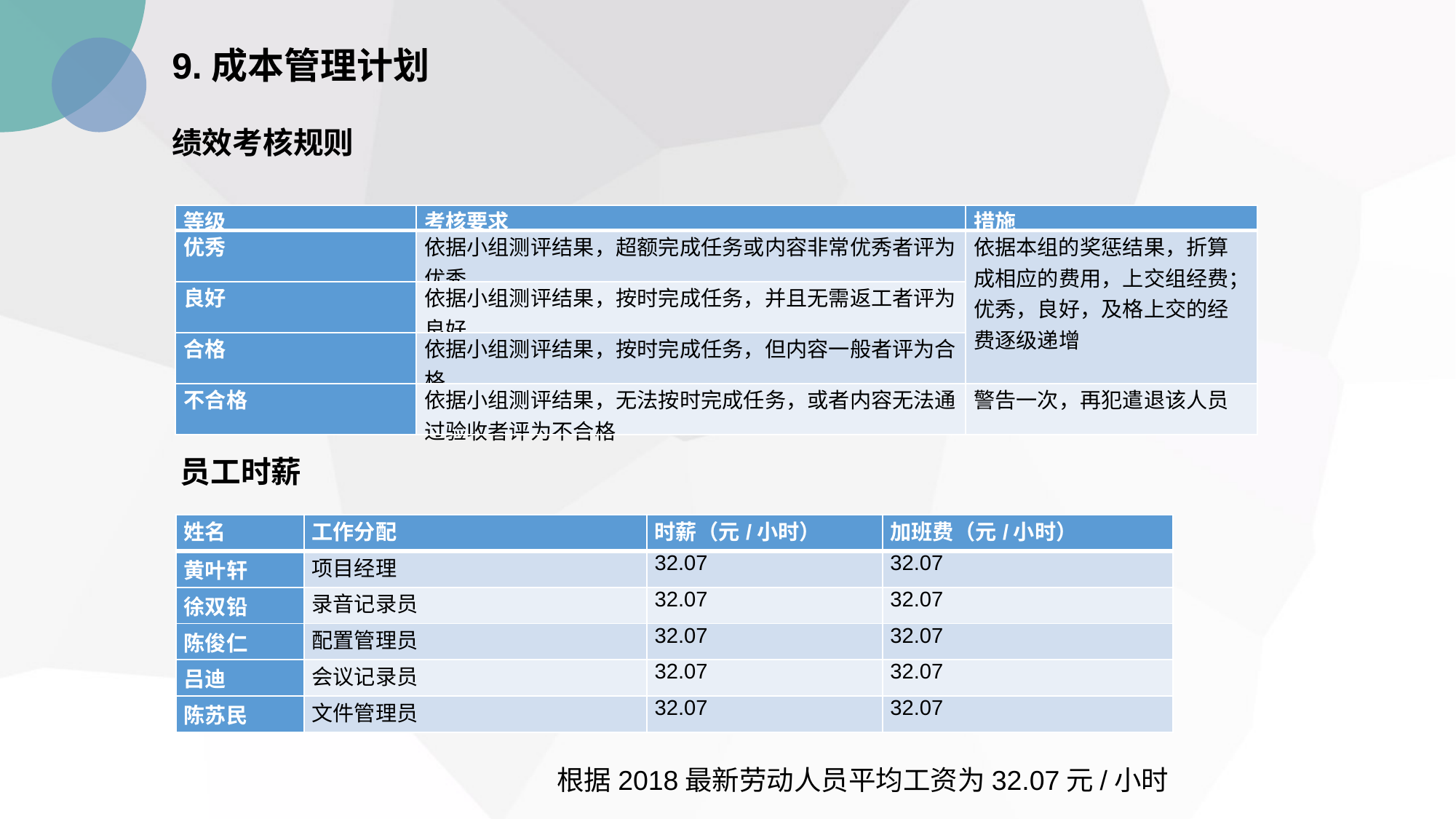

9.成本管理计划
绩效考核规则
| 等级 | 考核要求 | 措施 |
| --- | --- | --- |
| 优秀 | 依据小组测评结果，超额完成任务或内容非常优秀者评为优秀 | 依据本组的奖惩结果，折算成相应的费用，上交组经费； 优秀，良好，及格上交的经费逐级递增 |
| 良好 | 依据小组测评结果，按时完成任务，并且无需返工者评为良好 |  |
| 合格 | 依据小组测评结果，按时完成任务，但内容一般者评为合格 |  |
| 不合格 | 依据小组测评结果，无法按时完成任务，或者内容无法通过验收者评为不合格 | 警告一次，再犯遣退该人员 |
员工时薪

| 姓名 | 工作分配 | 时薪（元/小时） | 加班费（元/小时） |
| --- | --- | --- | --- |
| 黄叶轩 | 项目经理 | 32.07 | 32.07 |
| 徐双铅 | 录音记录员 | 32.07 | 32.07 |
| 陈俊仁 | 配置管理员 | 32.07 | 32.07 |
| 吕迪 | 会议记录员 | 32.07 | 32.07 |
| 陈苏民 | 文件管理员 | 32.07 | 32.07 |
根据2018最新劳动人员平均工资为32.07元/小时